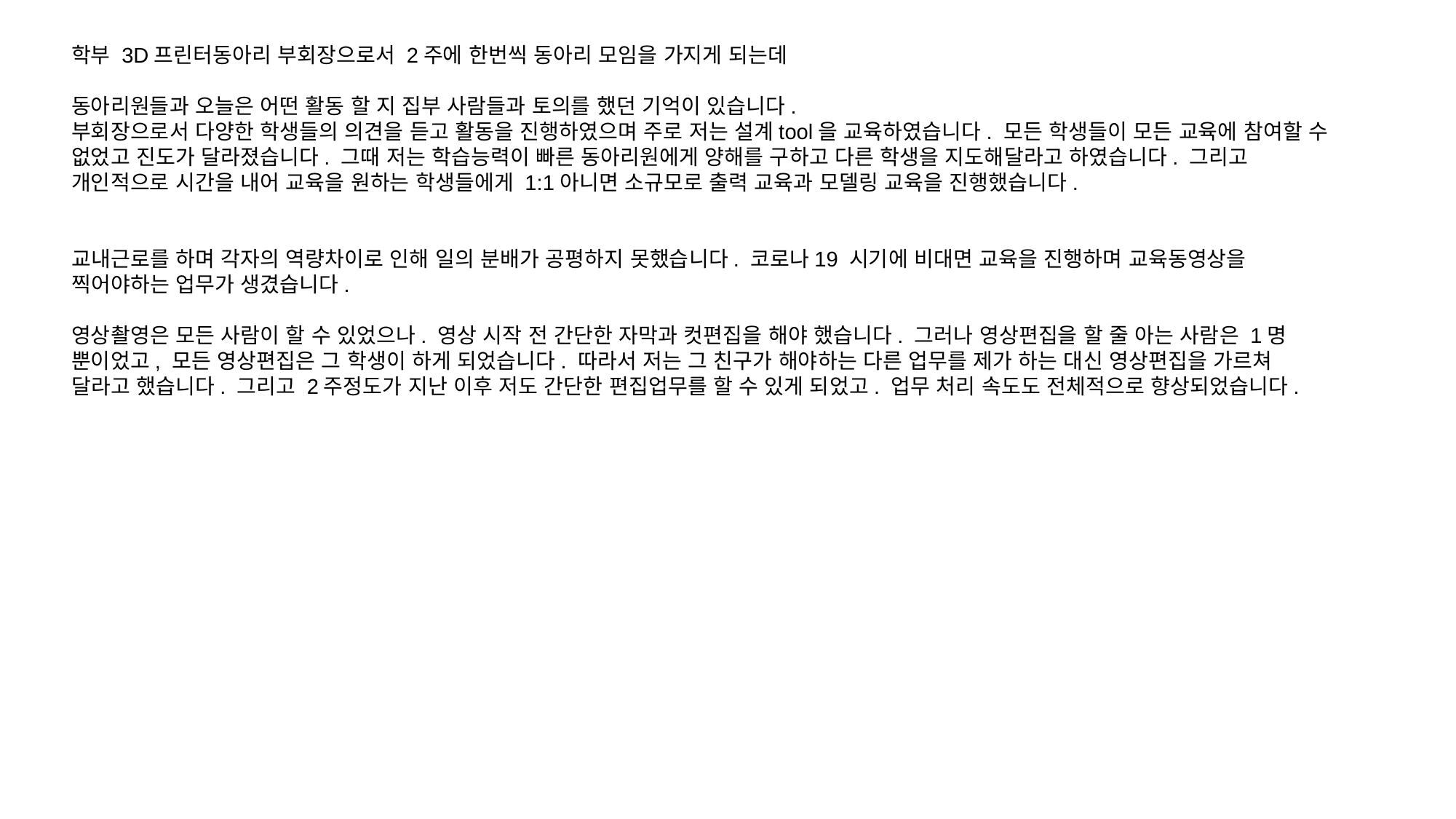

학부 3D프린터동아리 부회장으로서 2주에 한번씩 동아리 모임을 가지게 되는데

동아리원들과 오늘은 어떤 활동 할 지 집부 사람들과 토의를 했던 기억이 있습니다.
부회장으로서 다양한 학생들의 의견을 듣고 활동을 진행하였으며 주로 저는 설계tool을 교육하였습니다. 모든 학생들이 모든 교육에 참여할 수 없었고 진도가 달라졌습니다. 그때 저는 학습능력이 빠른 동아리원에게 양해를 구하고 다른 학생을 지도해달라고 하였습니다. 그리고 개인적으로 시간을 내어 교육을 원하는 학생들에게 1:1아니면 소규모로 출력 교육과 모델링 교육을 진행했습니다.

교내근로를 하며 각자의 역량차이로 인해 일의 분배가 공평하지 못했습니다. 코로나19 시기에 비대면 교육을 진행하며 교육동영상을 찍어야하는 업무가 생겼습니다.

영상촬영은 모든 사람이 할 수 있었으나. 영상 시작 전 간단한 자막과 컷편집을 해야 했습니다. 그러나 영상편집을 할 줄 아는 사람은 1명 뿐이었고, 모든 영상편집은 그 학생이 하게 되었습니다. 따라서 저는 그 친구가 해야하는 다른 업무를 제가 하는 대신 영상편집을 가르쳐 달라고 했습니다. 그리고 2주정도가 지난 이후 저도 간단한 편집업무를 할 수 있게 되었고. 업무 처리 속도도 전체적으로 향상되었습니다.